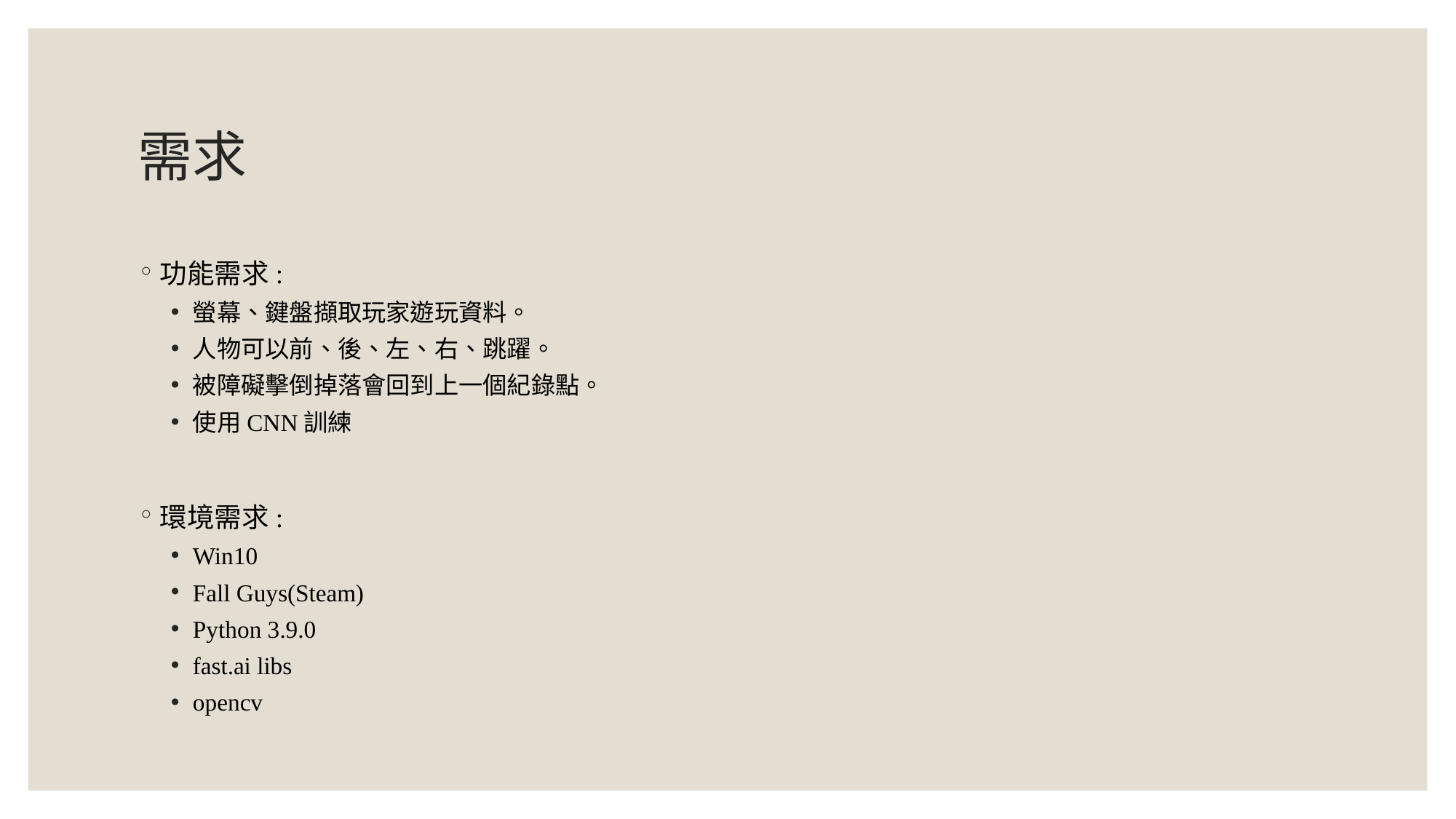

# 需求
功能需求:
螢幕、鍵盤擷取玩家遊玩資料。
人物可以前、後、左、右、跳躍。
被障礙擊倒掉落會回到上一個紀錄點。
使用CNN訓練

環境需求:
Win10
Fall Guys(Steam)
Python 3.9.0
fast.ai libs
opencv